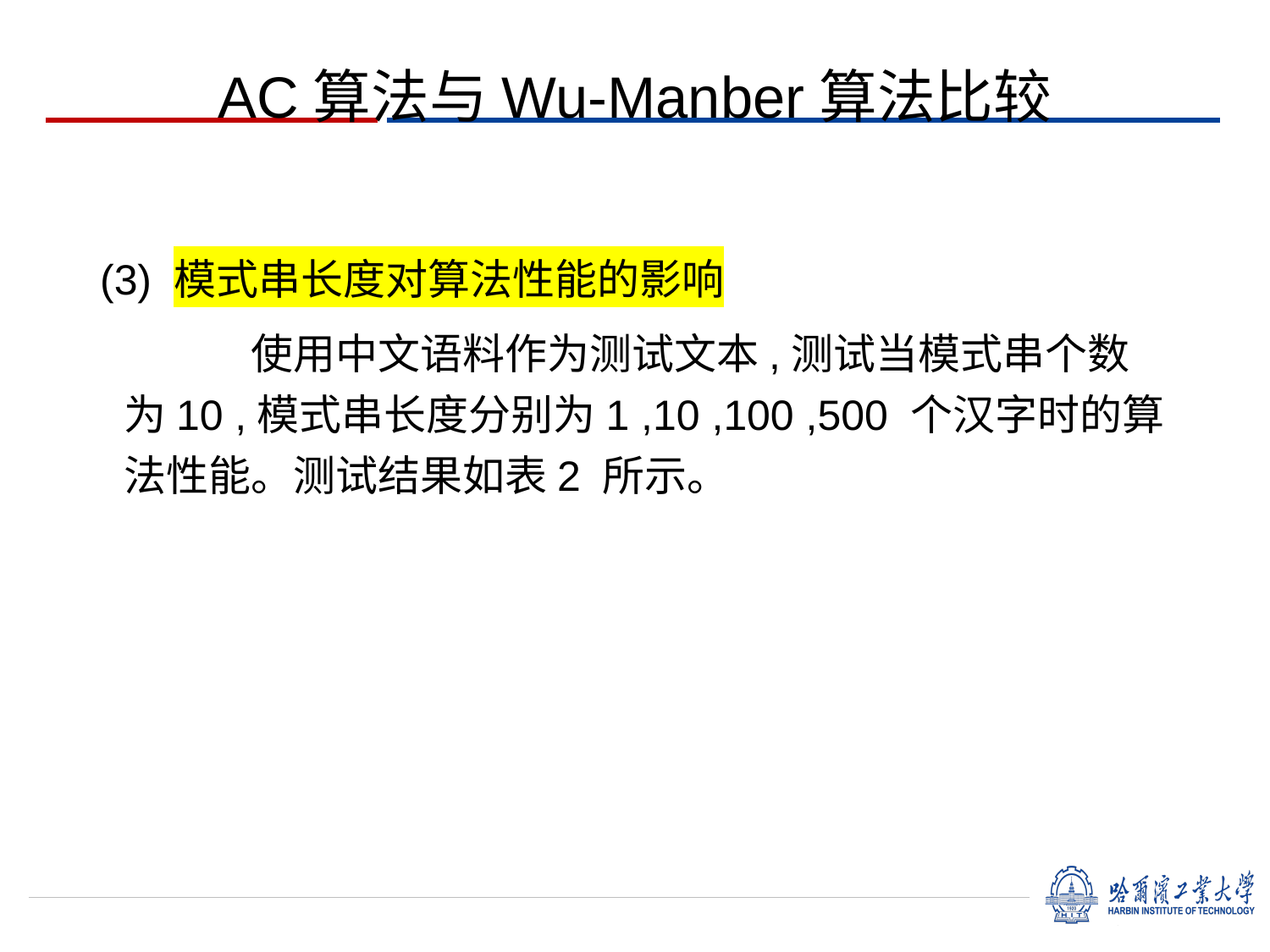

# AC算法与Wu-Manber算法比较
(3) 模式串长度对算法性能的影响
		使用中文语料作为测试文本,测试当模式串个数为10 ,模式串长度分别为1 ,10 ,100 ,500 个汉字时的算法性能。测试结果如表2 所示。

5